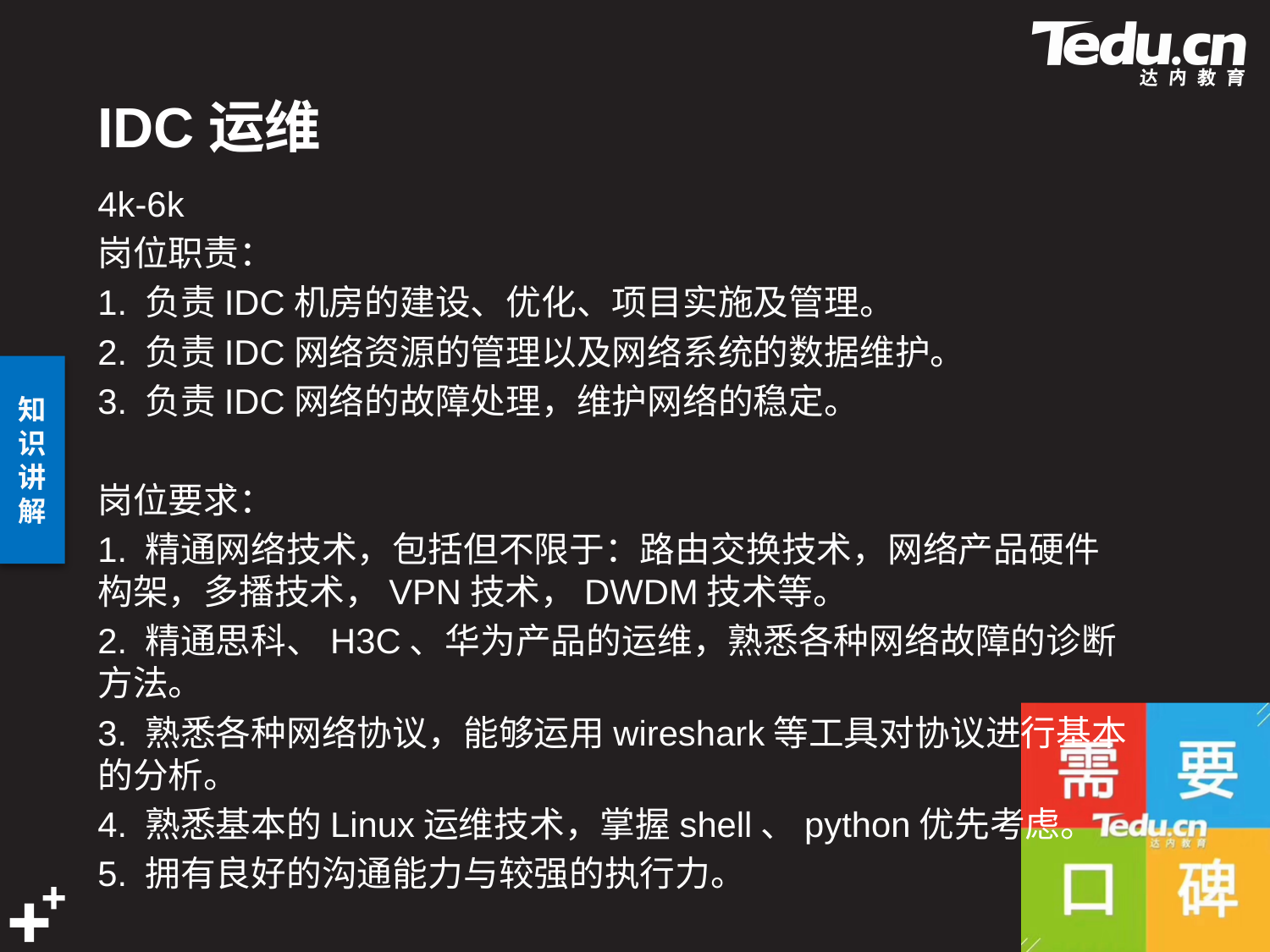

# IDC运维
4k-6k
岗位职责：
1. 负责IDC机房的建设、优化、项目实施及管理。
2. 负责IDC网络资源的管理以及网络系统的数据维护。
3. 负责IDC网络的故障处理，维护网络的稳定。

岗位要求：
1. 精通网络技术，包括但不限于：路由交换技术，网络产品硬件构架，多播技术，VPN技术，DWDM技术等。
2. 精通思科、H3C、华为产品的运维，熟悉各种网络故障的诊断方法。
3. 熟悉各种网络协议，能够运用wireshark等工具对协议进行基本的分析。
4. 熟悉基本的Linux运维技术，掌握shell、python优先考虑。
5. 拥有良好的沟通能力与较强的执行力。